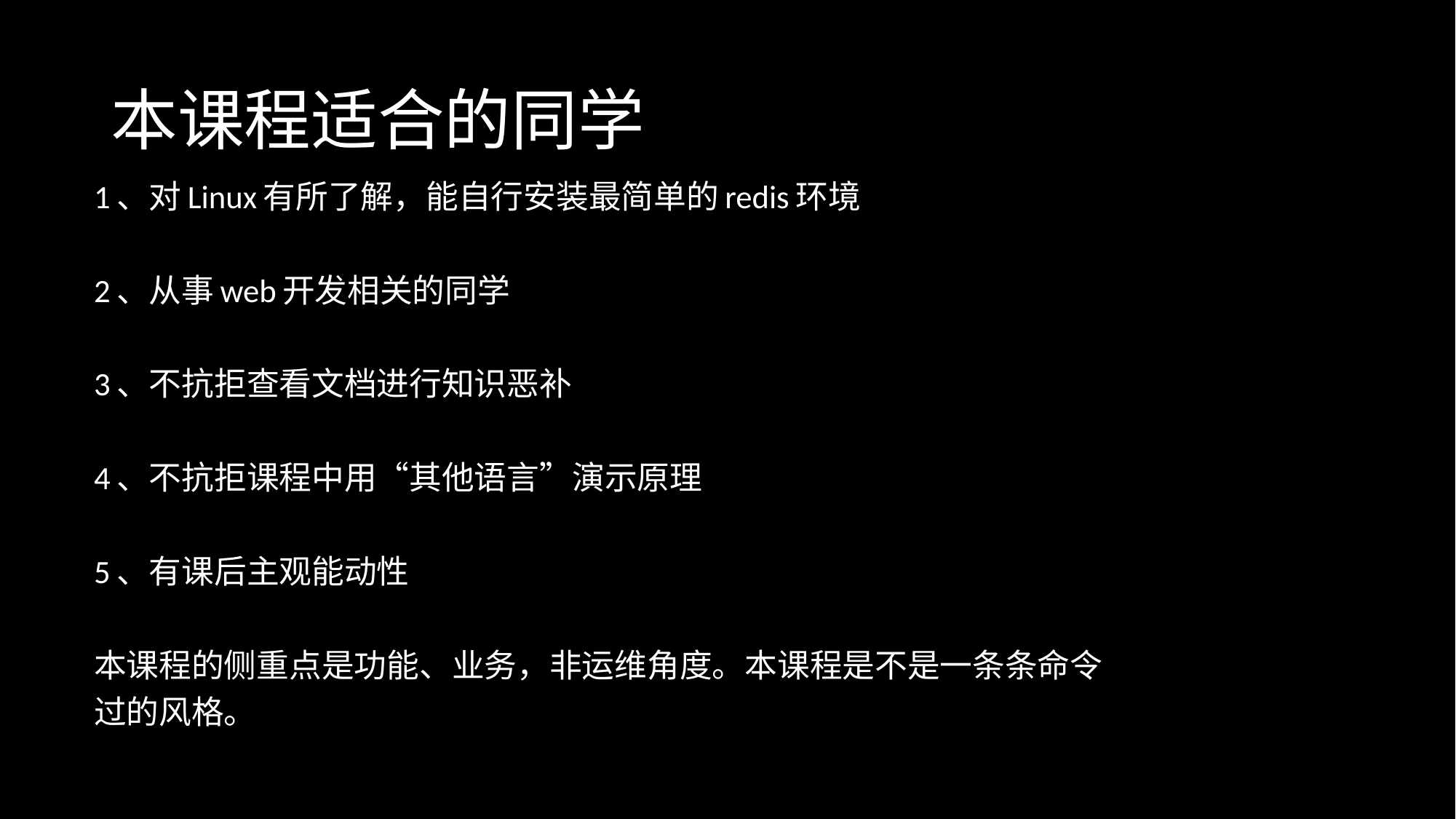

# 本课程适合的同学
1、对Linux有所了解，能自行安装最简单的redis环境

2、从事web开发相关的同学

3、不抗拒查看文档进行知识恶补

4、不抗拒课程中用“其他语言”演示原理

5、有课后主观能动性

本课程的侧重点是功能、业务，非运维角度。本课程是不是一条条命令
过的风格。